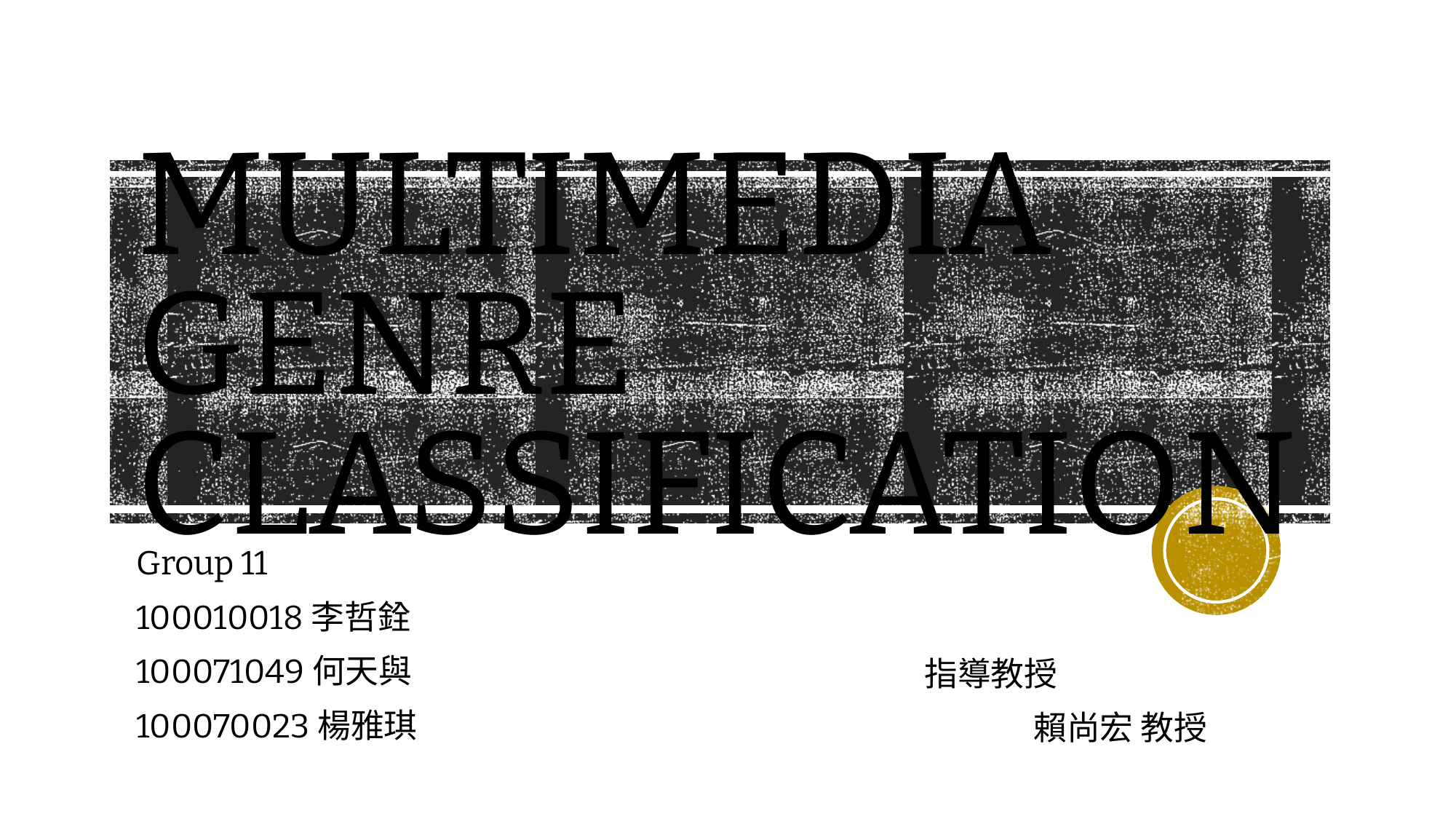

# Multimedia Genre Classification
Group 11
100010018李哲銓
100071049何天與
100070023楊雅琪
指導教授
	賴尚宏 教授